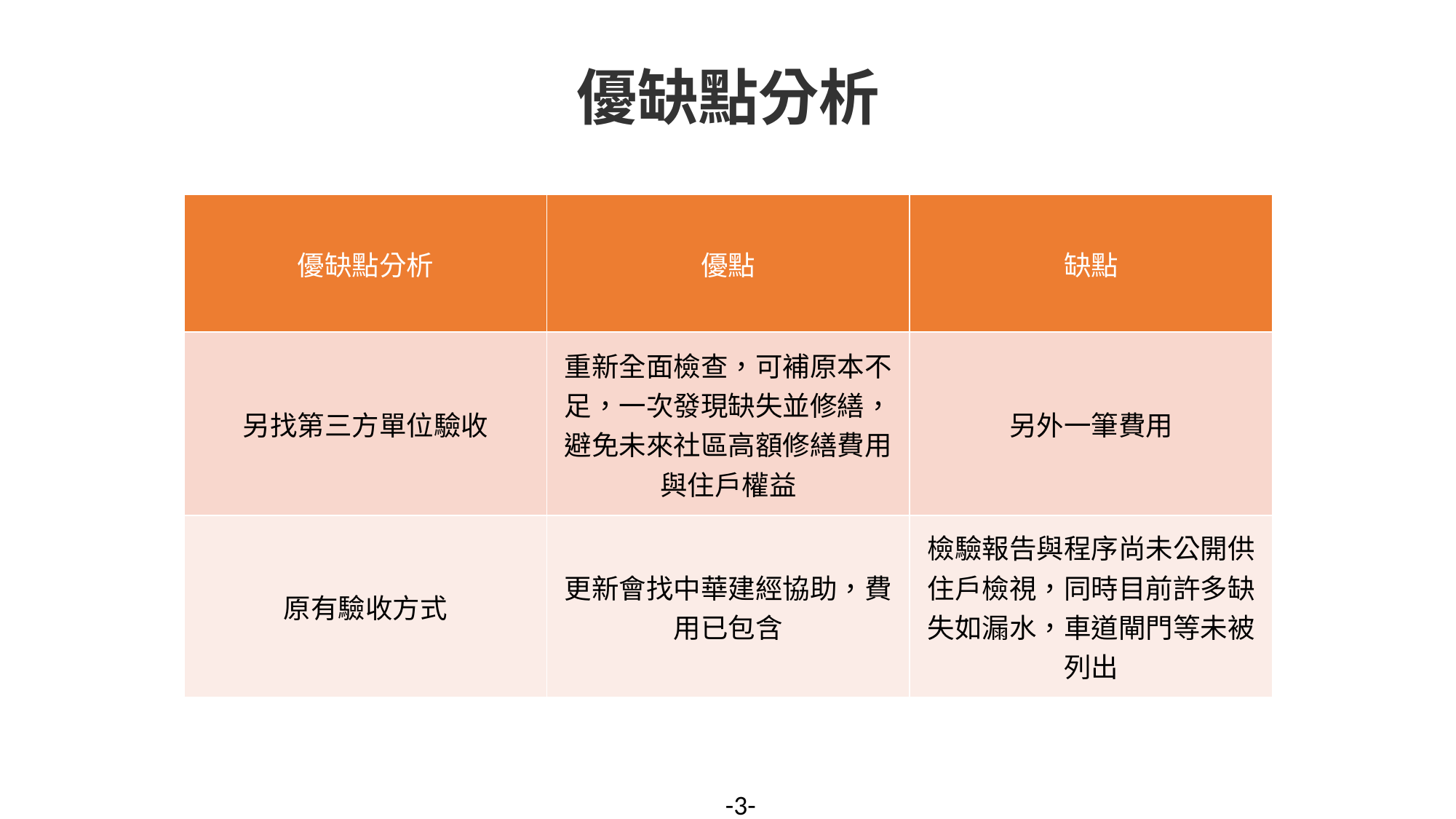

# 優缺點分析
| 優缺點分析 | 優點 | 缺點 |
| --- | --- | --- |
| 另找第三方單位驗收 | 重新全面檢查，可補原本不足，一次發現缺失並修繕，避免未來社區高額修繕費用與住戶權益 | 另外一筆費用 |
| 原有驗收方式 | 更新會找中華建經協助，費用已包含 | 檢驗報告與程序尚未公開供住戶檢視，同時目前許多缺失如漏水，車道閘門等未被列出 |
-3-